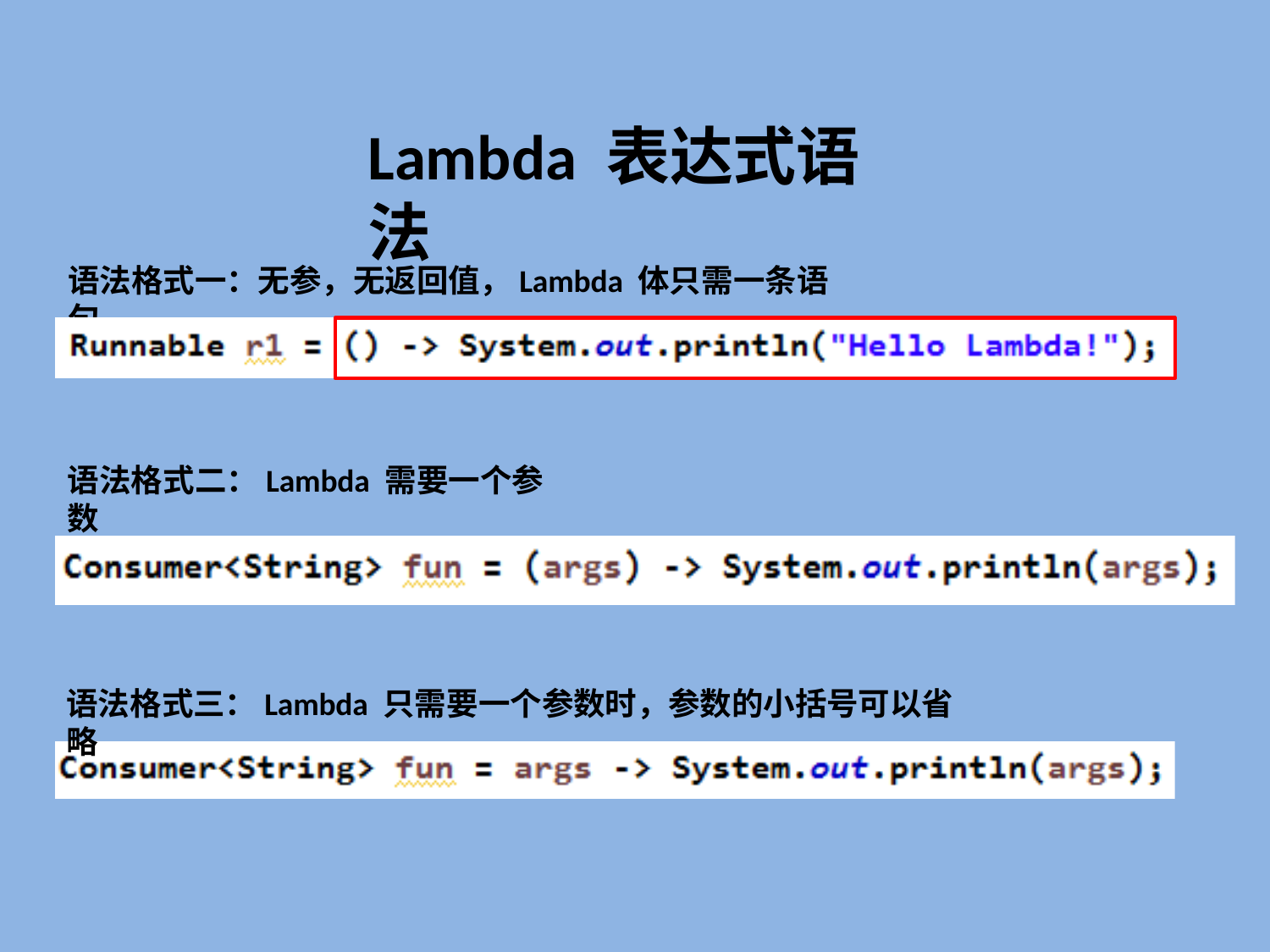

# Lambda 表达式语法
语法格式一：无参，无返回值，Lambda 体只需一条语句

语法格式二：Lambda 需要一个参数

语法格式三：Lambda 只需要一个参数时，参数的小括号可以省略